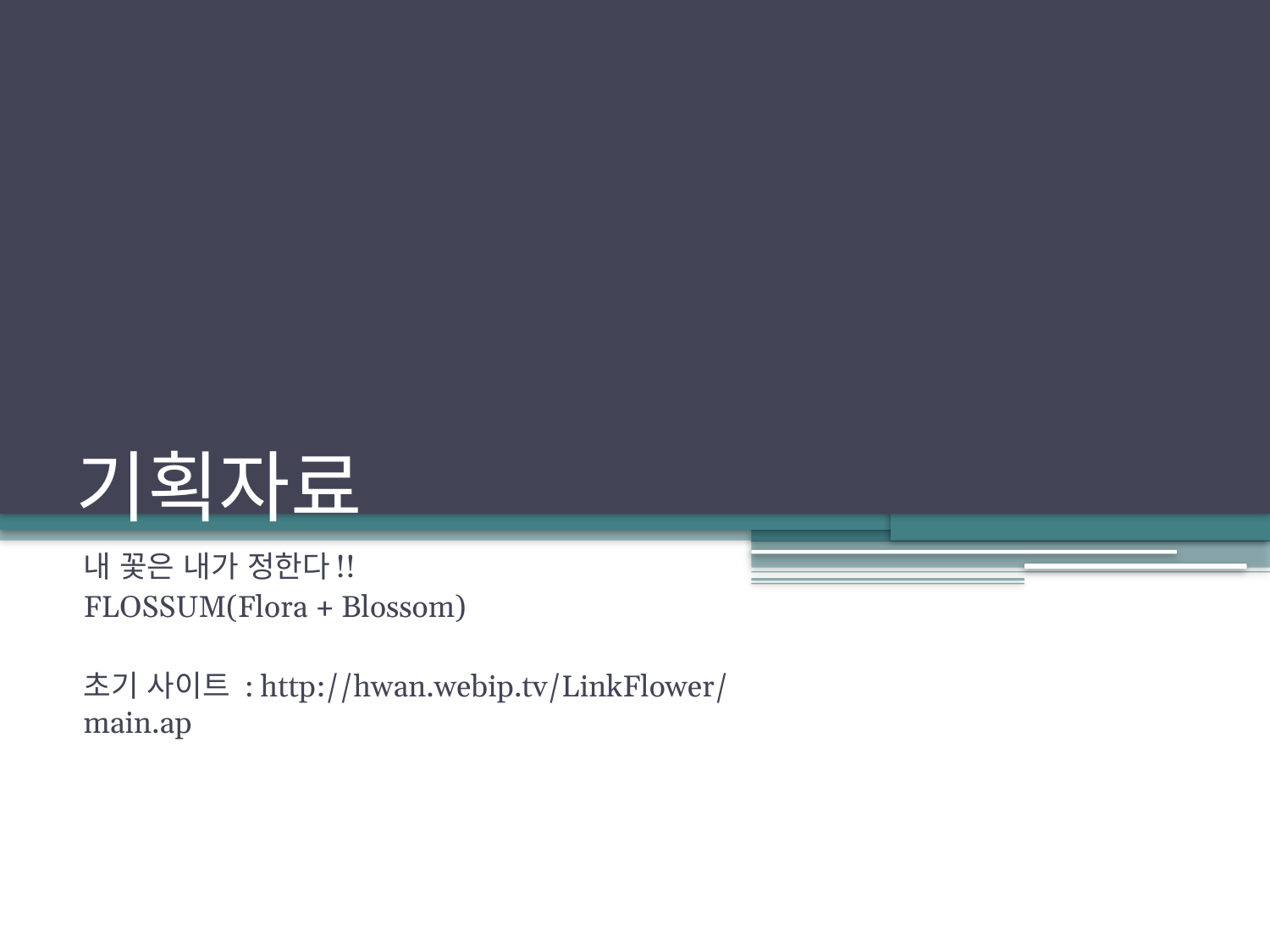

# 기획자료
내 꽃은 내가 정한다!!
FLOSSUM(Flora + Blossom)

초기 사이트 : http://hwan.webip.tv/LinkFlower/main.ap